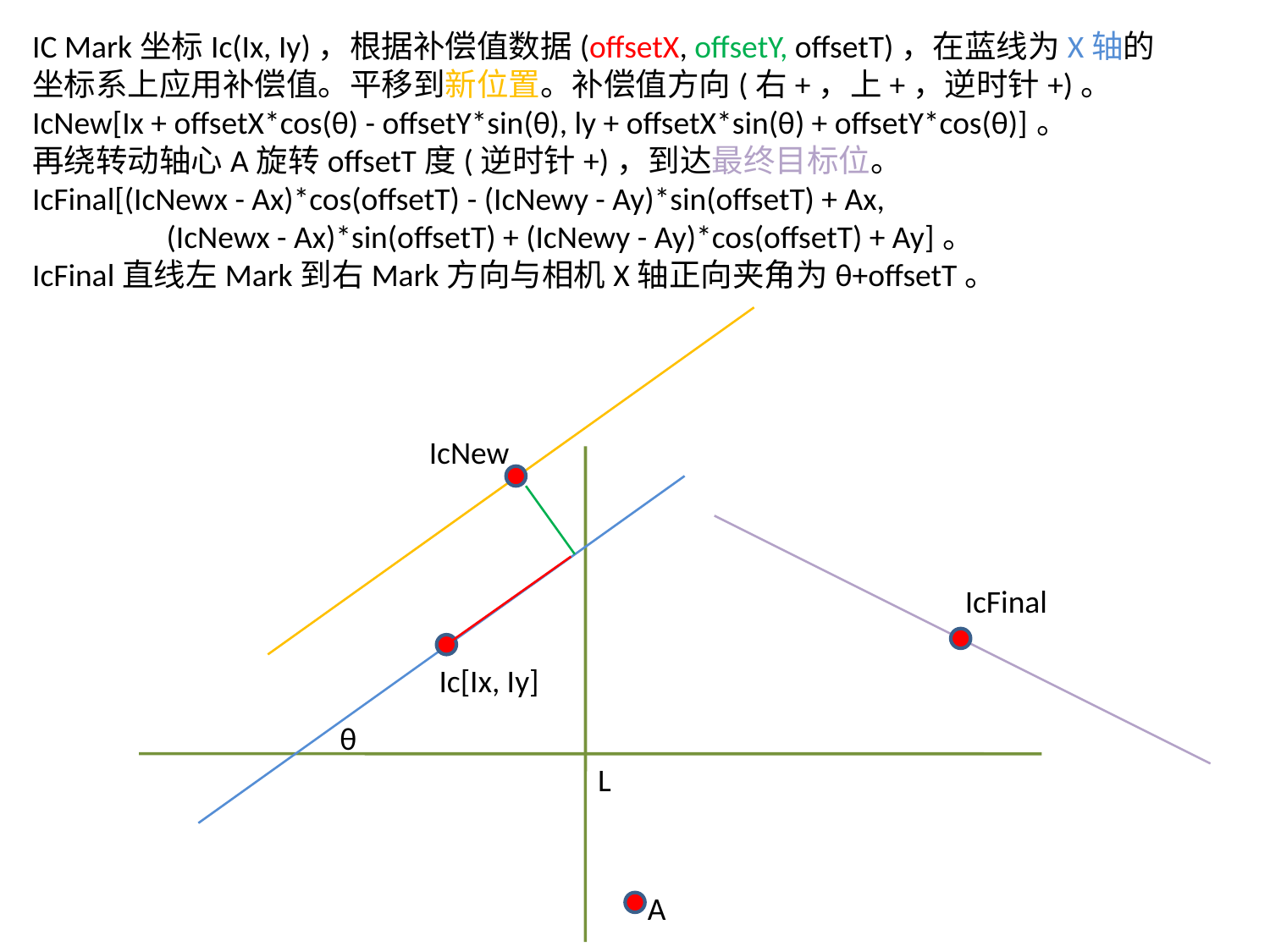

IC Mark坐标Ic(Ix, Iy)，根据补偿值数据(offsetX, offsetY, offsetT)，在蓝线为X轴的坐标系上应用补偿值。平移到新位置。补偿值方向(右+，上+，逆时针+)。
IcNew[Ix + offsetX*cos(θ) - offsetY*sin(θ), ly + offsetX*sin(θ) + offsetY*cos(θ)]。
再绕转动轴心A旋转offsetT度(逆时针+)，到达最终目标位。
IcFinal[(IcNewx - Ax)*cos(offsetT) - (IcNewy - Ay)*sin(offsetT) + Ax,
	 (IcNewx - Ax)*sin(offsetT) + (IcNewy - Ay)*cos(offsetT) + Ay]。
IcFinal直线左Mark到右Mark方向与相机X轴正向夹角为θ+offsetT。
IcNew

IcFinal

Ic[Ix, Iy]
θ
L
A